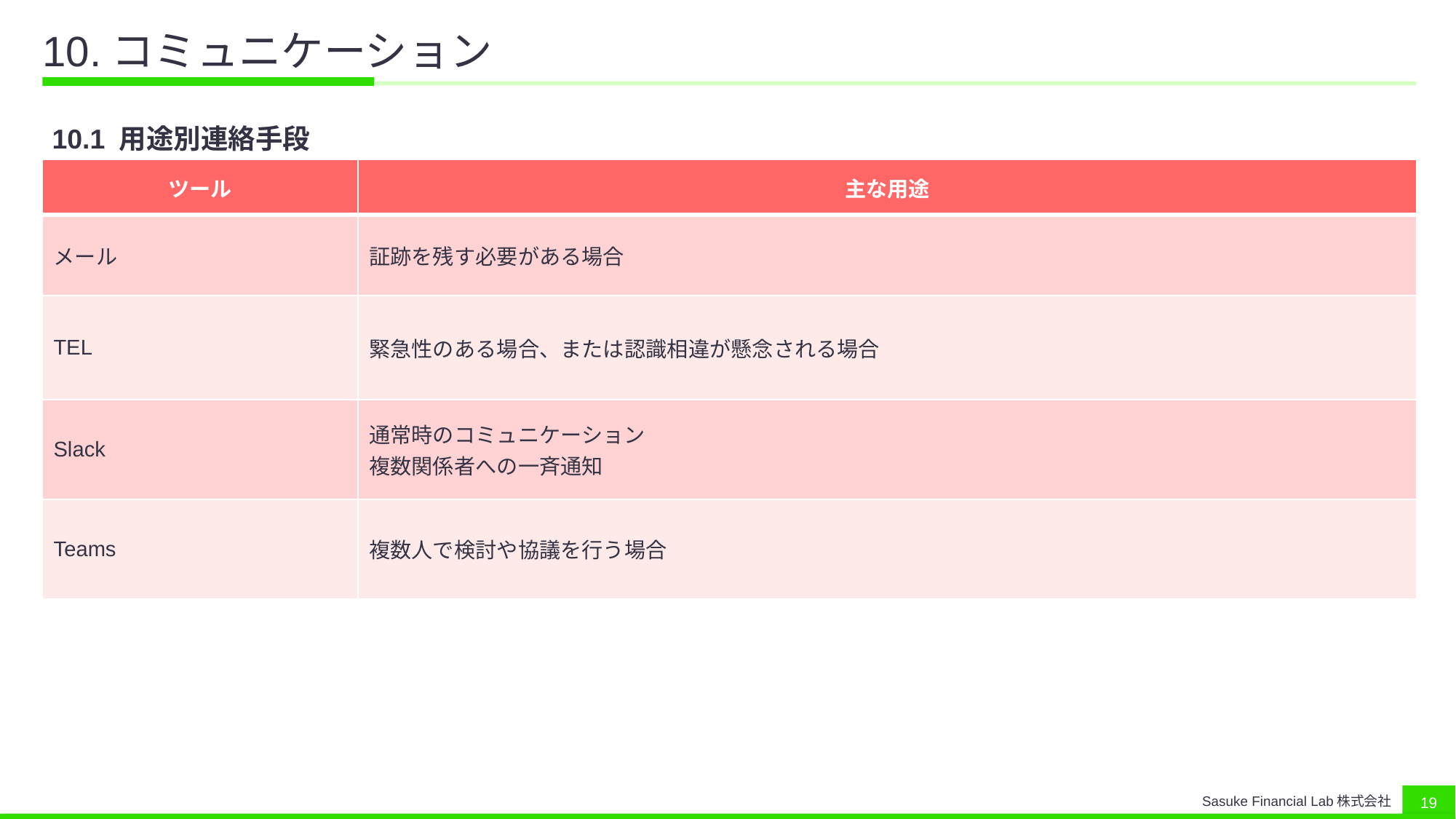

# 10.コミュニケーション
10.1 用途別連絡手段
| ツール | 主な用途 |
| --- | --- |
| メール | 証跡を残す必要がある場合 |
| TEL | 緊急性のある場合、または認識相違が懸念される場合 |
| Slack | 通常時のコミュニケーション 複数関係者への一斉通知 |
| Teams | 複数人で検討や協議を行う場合 |
19
Sasuke Financial Lab株式会社